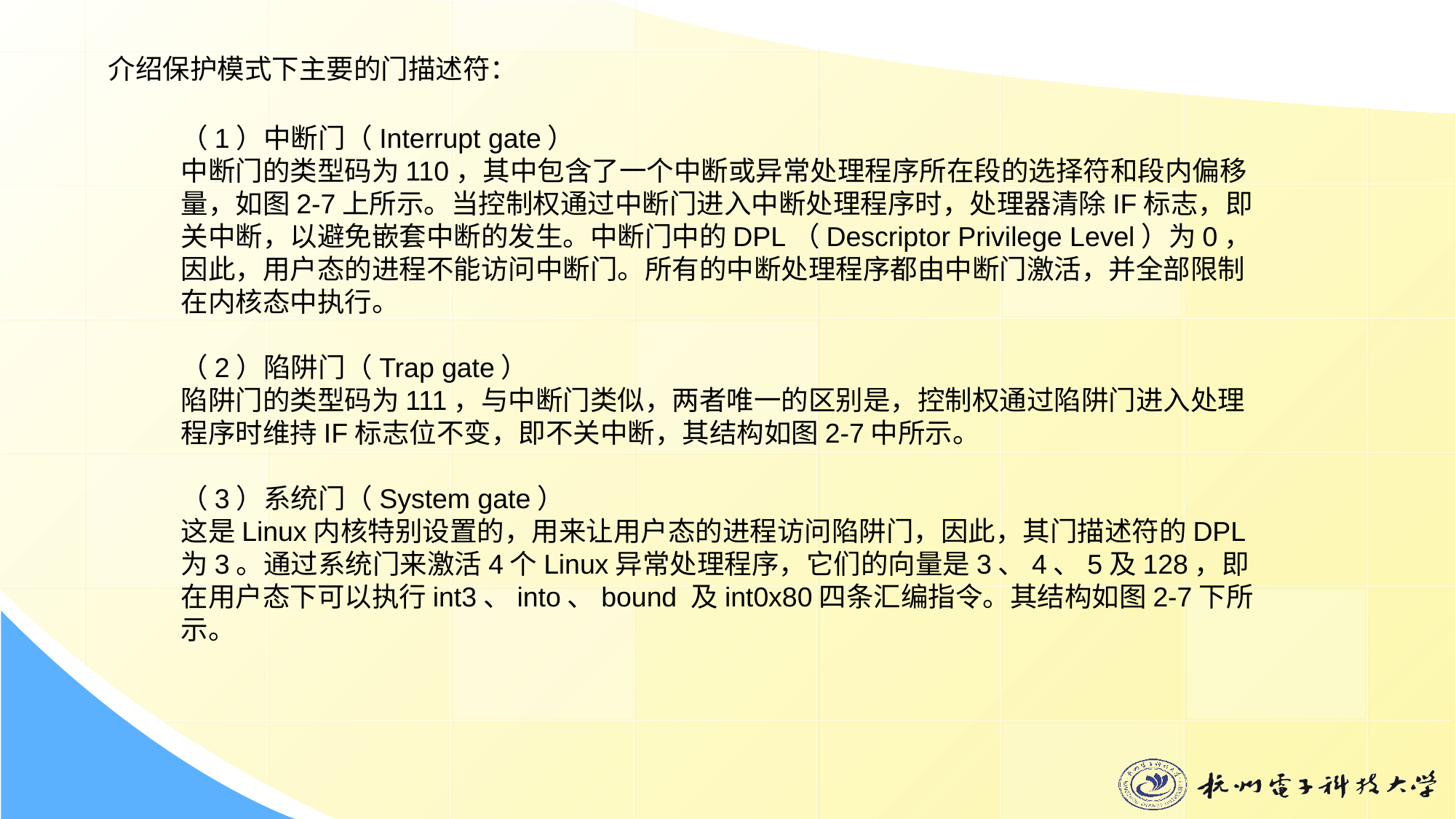

介绍保护模式下主要的门描述符：
（1）中断门（Interrupt gate）
中断门的类型码为110，其中包含了一个中断或异常处理程序所在段的选择符和段内偏移量，如图2-7上所示。当控制权通过中断门进入中断处理程序时，处理器清除IF标志，即关中断，以避免嵌套中断的发生。中断门中的DPL（Descriptor Privilege Level）为0，因此，用户态的进程不能访问中断门。所有的中断处理程序都由中断门激活，并全部限制在内核态中执行。

（2）陷阱门（Trap gate）
陷阱门的类型码为111，与中断门类似，两者唯一的区别是，控制权通过陷阱门进入处理程序时维持IF标志位不变，即不关中断，其结构如图2-7中所示。

（3）系统门（System gate）
这是Linux内核特别设置的，用来让用户态的进程访问陷阱门，因此，其门描述符的DPL为3。通过系统门来激活4个Linux异常处理程序，它们的向量是3、4、5及128，即在用户态下可以执行int3、into、bound 及int0x80四条汇编指令。其结构如图2-7下所示。